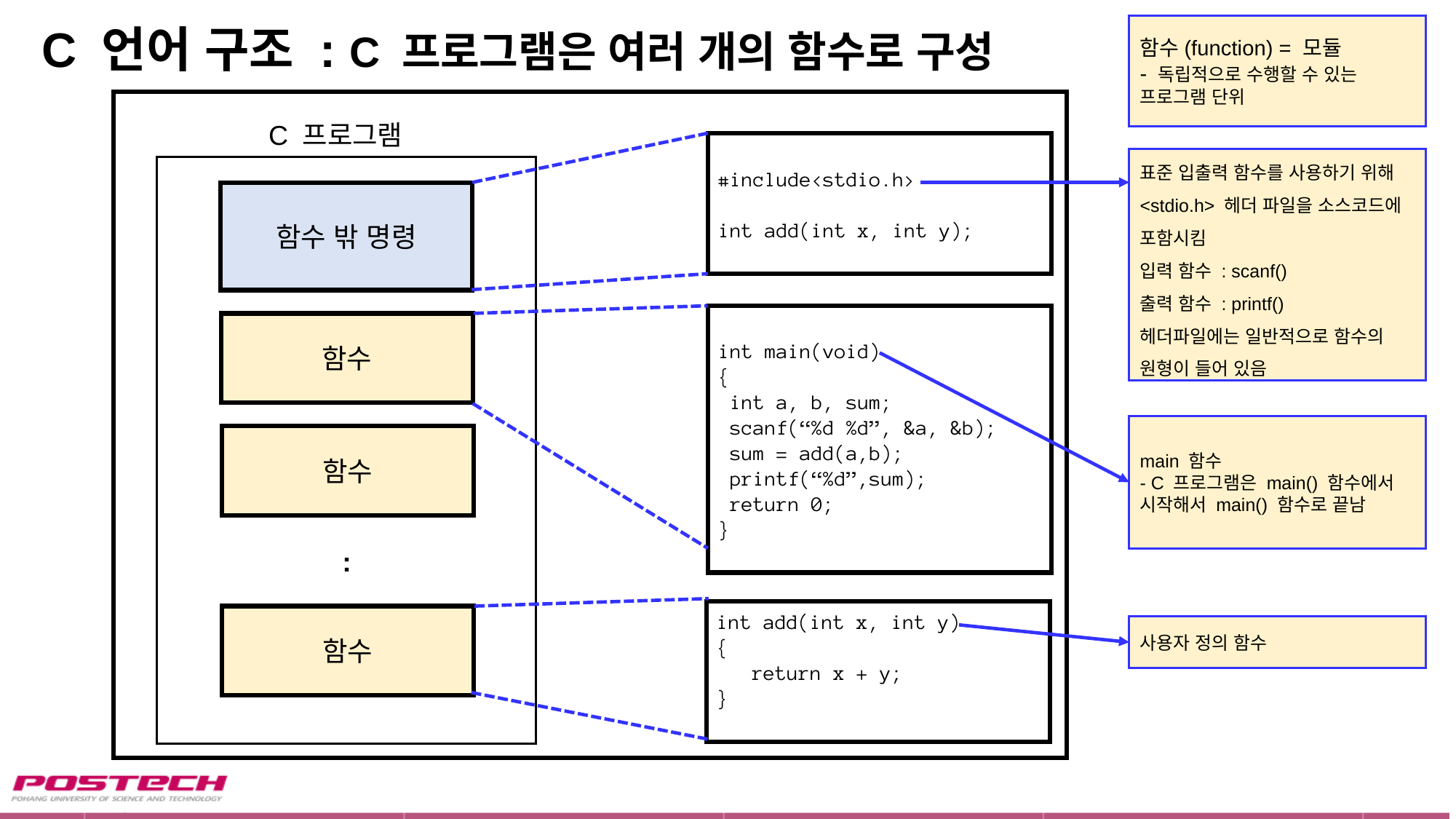

# C 언어 구조 : C 프로그램은 여러 개의 함수로 구성
함수(function) = 모듈
- 독립적으로 수행할 수 있는 프로그램 단위

C 프로그램
#include<stdio.h>

int add(int x, int y);
표준 입출력 함수를 사용하기 위해 <stdio.h> 헤더 파일을 소스코드에 포함시킴
입력 함수 : scanf()
출력 함수 : printf()
헤더파일에는 일반적으로 함수의 원형이 들어 있음

함수 밖 명령
int main(void)
{
 int a, b, sum;
 scanf(“%d %d”, &a, &b);
 sum = add(a,b);
 printf(“%d”,sum);
 return 0;
}
함수
main 함수
- C 프로그램은 main() 함수에서 시작해서 main() 함수로 끝남
함수
:
int add(int x, int y)
{
   return x + y;
}

함수
사용자 정의 함수